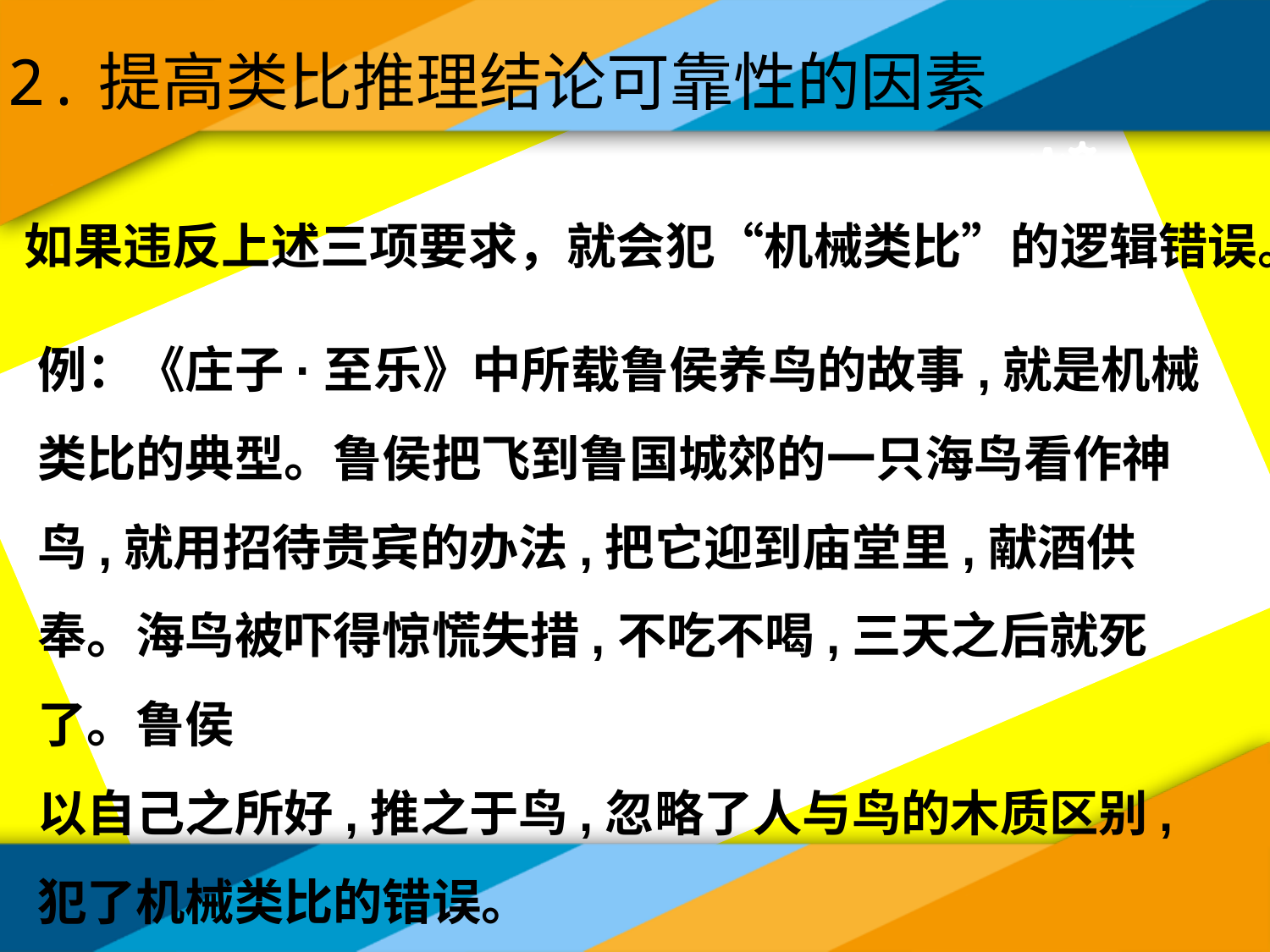

2.提高类比推理结论可靠性的因素

如果违反上述三项要求，就会犯“机械类比”的逻辑错误。

例：《庄子·至乐》中所载鲁侯养鸟的故事,就是机械类比的典型。鲁侯把飞到鲁国城郊的一只海鸟看作神鸟,就用招待贵宾的办法,把它迎到庙堂里,献酒供奉。海鸟被吓得惊慌失措,不吃不喝,三天之后就死了。鲁侯
以自己之所好,推之于鸟,忽略了人与鸟的木质区别,犯了机械类比的错误。